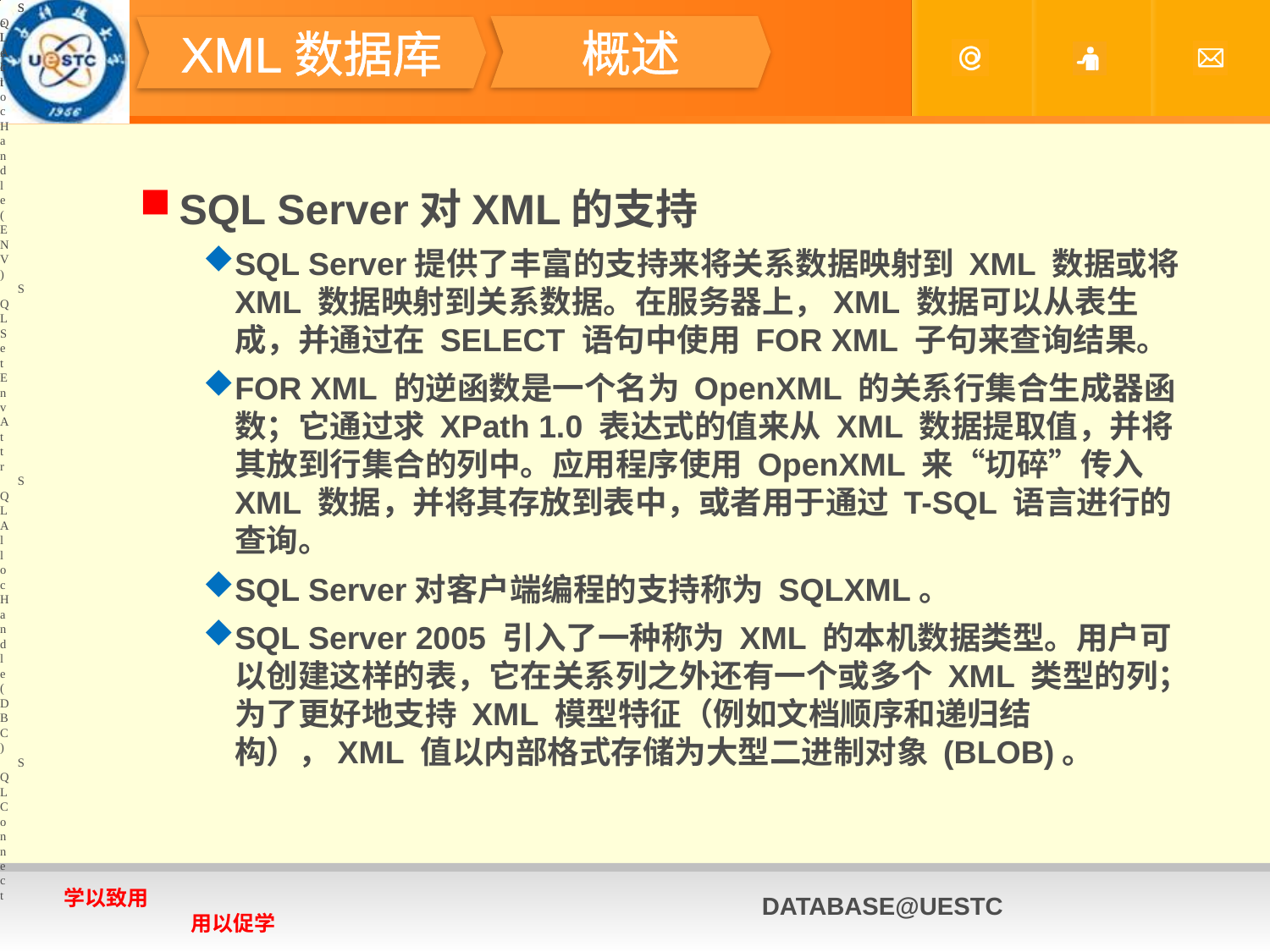

SQLAllocHandle(ENV)
SQLSetEnvAttr
SQLAllocHandle(DBC)
SQLConnect

Select

#
概述
XML数据库
SQL Server对XML的支持
SQL Server提供了丰富的支持来将关系数据映射到 XML 数据或将 XML 数据映射到关系数据。在服务器上，XML 数据可以从表生成，并通过在 SELECT 语句中使用 FOR XML 子句来查询结果。
FOR XML 的逆函数是一个名为 OpenXML 的关系行集合生成器函数；它通过求 XPath 1.0 表达式的值来从 XML 数据提取值，并将其放到行集合的列中。应用程序使用 OpenXML 来“切碎”传入 XML 数据，并将其存放到表中，或者用于通过 T-SQL 语言进行的查询。
SQL Server对客户端编程的支持称为 SQLXML。
SQL Server 2005 引入了一种称为 XML 的本机数据类型。用户可以创建这样的表，它在关系列之外还有一个或多个 XML 类型的列；为了更好地支持 XML 模型特征（例如文档顺序和递归结构），XML 值以内部格式存储为大型二进制对象 (BLOB)。